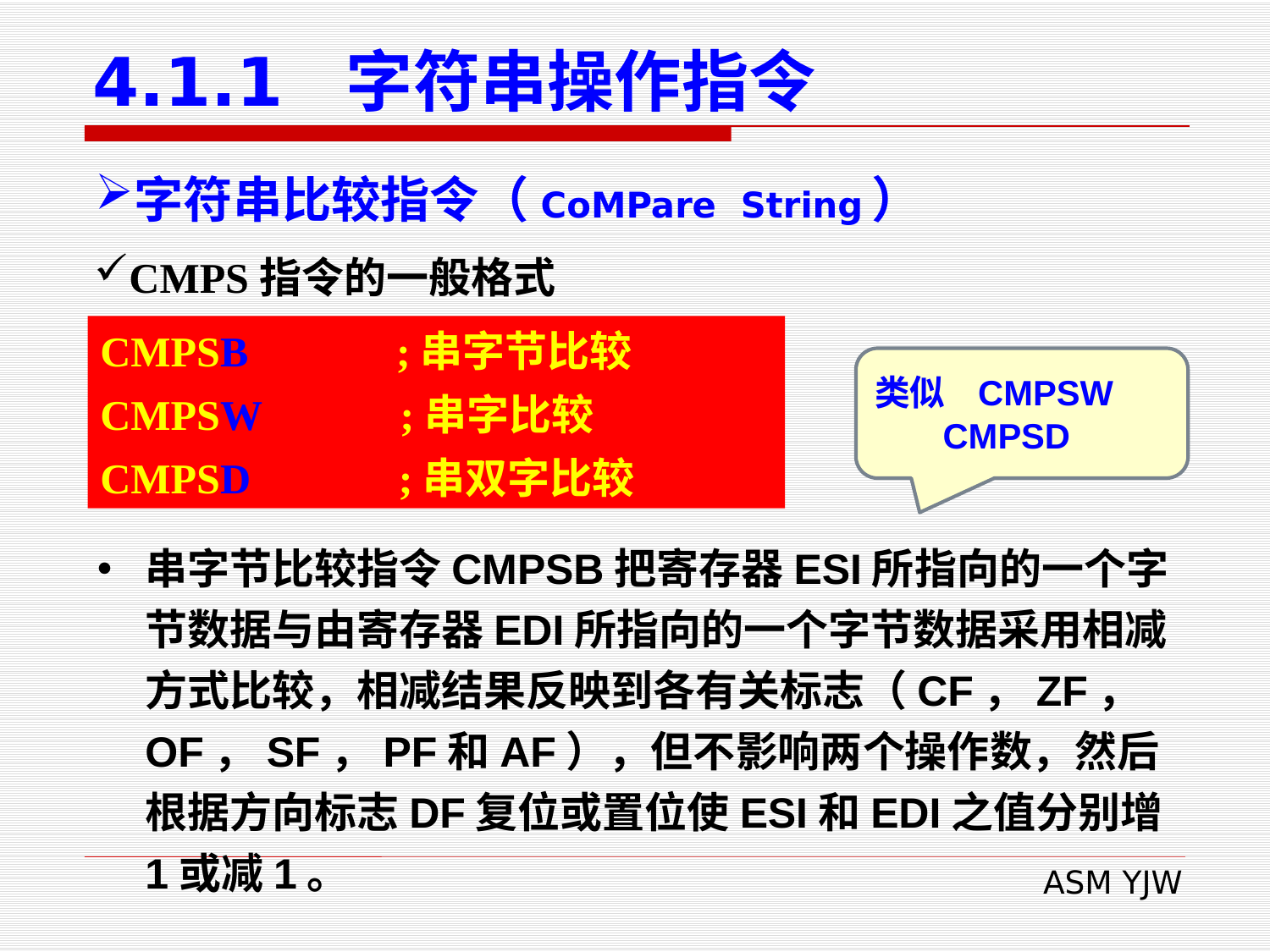

# 4.1.1  字符串操作指令
字符串比较指令（CoMPare  String）
CMPS指令的一般格式
CMPSB              ;串字节比较
CMPSW             ;串字比较
CMPSD              ;串双字比较
类似   CMPSW
       CMPSD
串字节比较指令CMPSB把寄存器ESI所指向的一个字节数据与由寄存器EDI所指向的一个字节数据采用相减方式比较，相减结果反映到各有关标志（CF，ZF，OF，SF，PF和AF），但不影响两个操作数，然后根据方向标志DF复位或置位使ESI和EDI之值分别增1或减1。